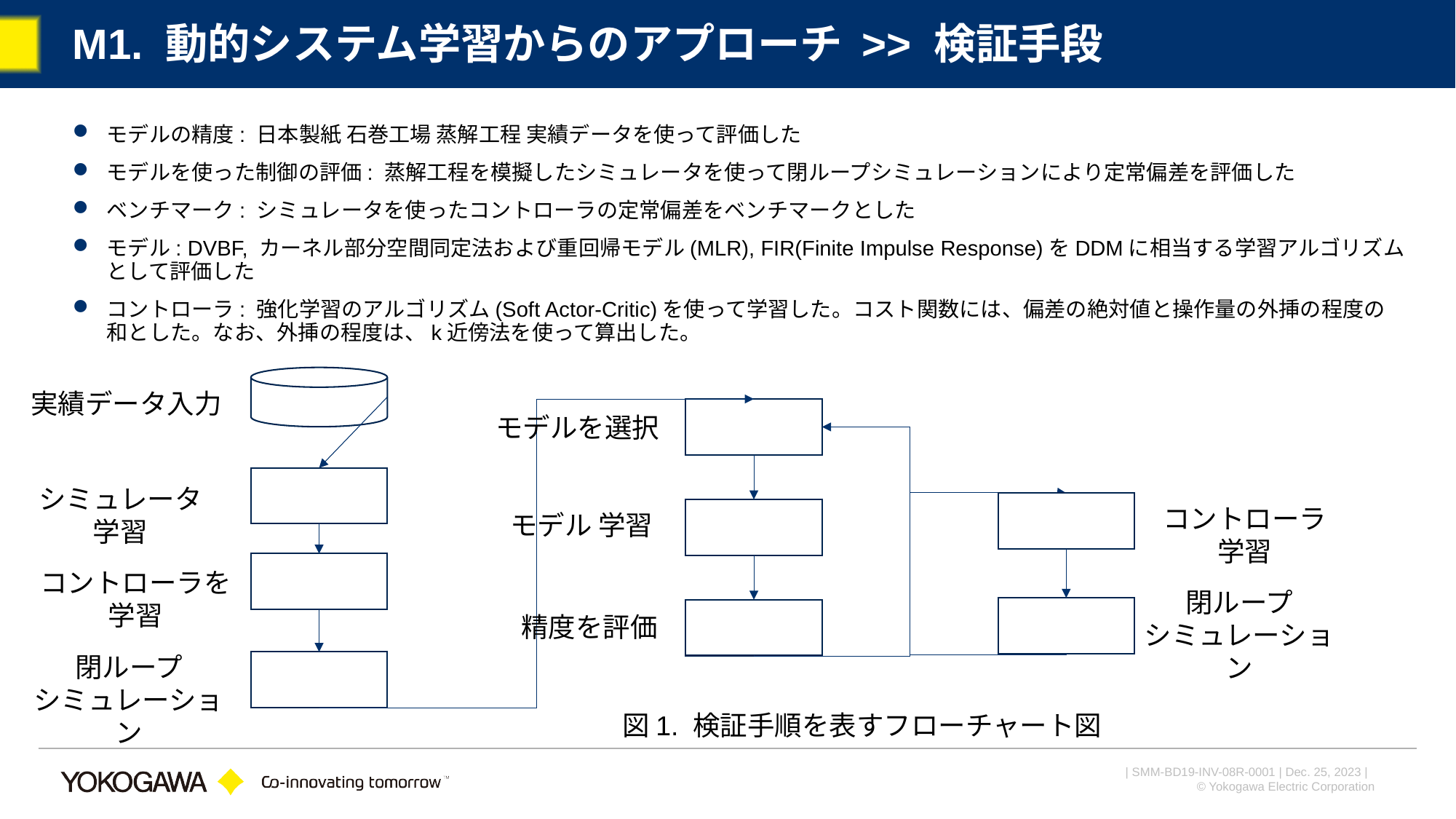

# M1. 動的システム学習からのアプローチ >> 検証手段
モデルの精度: 日本製紙 石巻工場 蒸解工程 実績データを使って評価した
モデルを使った制御の評価: 蒸解工程を模擬したシミュレータを使って閉ループシミュレーションにより定常偏差を評価した
ベンチマーク: シミュレータを使ったコントローラの定常偏差をベンチマークとした
モデル: DVBF, カーネル部分空間同定法および重回帰モデル(MLR), FIR(Finite Impulse Response)をDDMに相当する学習アルゴリズムとして評価した
コントローラ: 強化学習のアルゴリズム(Soft Actor-Critic)を使って学習した。コスト関数には、偏差の絶対値と操作量の外挿の程度の和とした。なお、外挿の程度は、k近傍法を使って算出した。

実績データ入力

モデルを選択

シミュレータ 学習

コントローラ 学習

モデル 学習

コントローラを学習
閉ループ
シミュレーション

精度を評価
閉ループ
シミュレーション

図1. 検証手順を表すフローチャート図